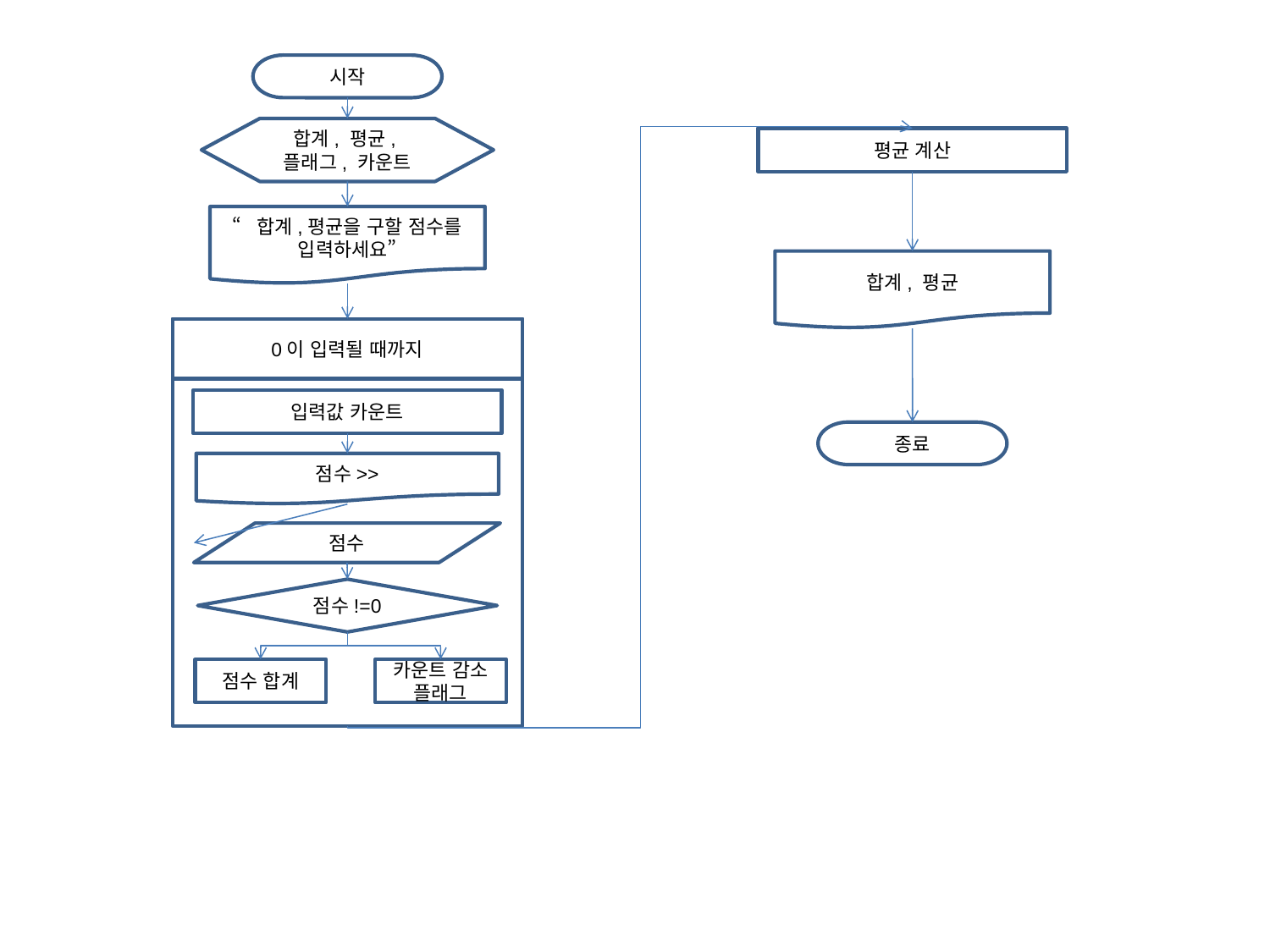

시작
합계, 평균,
플래그, 카운트
평균 계산
“합계,평균을 구할 점수를 입력하세요”
합계, 평균

0이 입력될 때까지
입력값 카운트
점수>>
점수
점수!=0
점수 합계
카운트 감소
플래그
종료